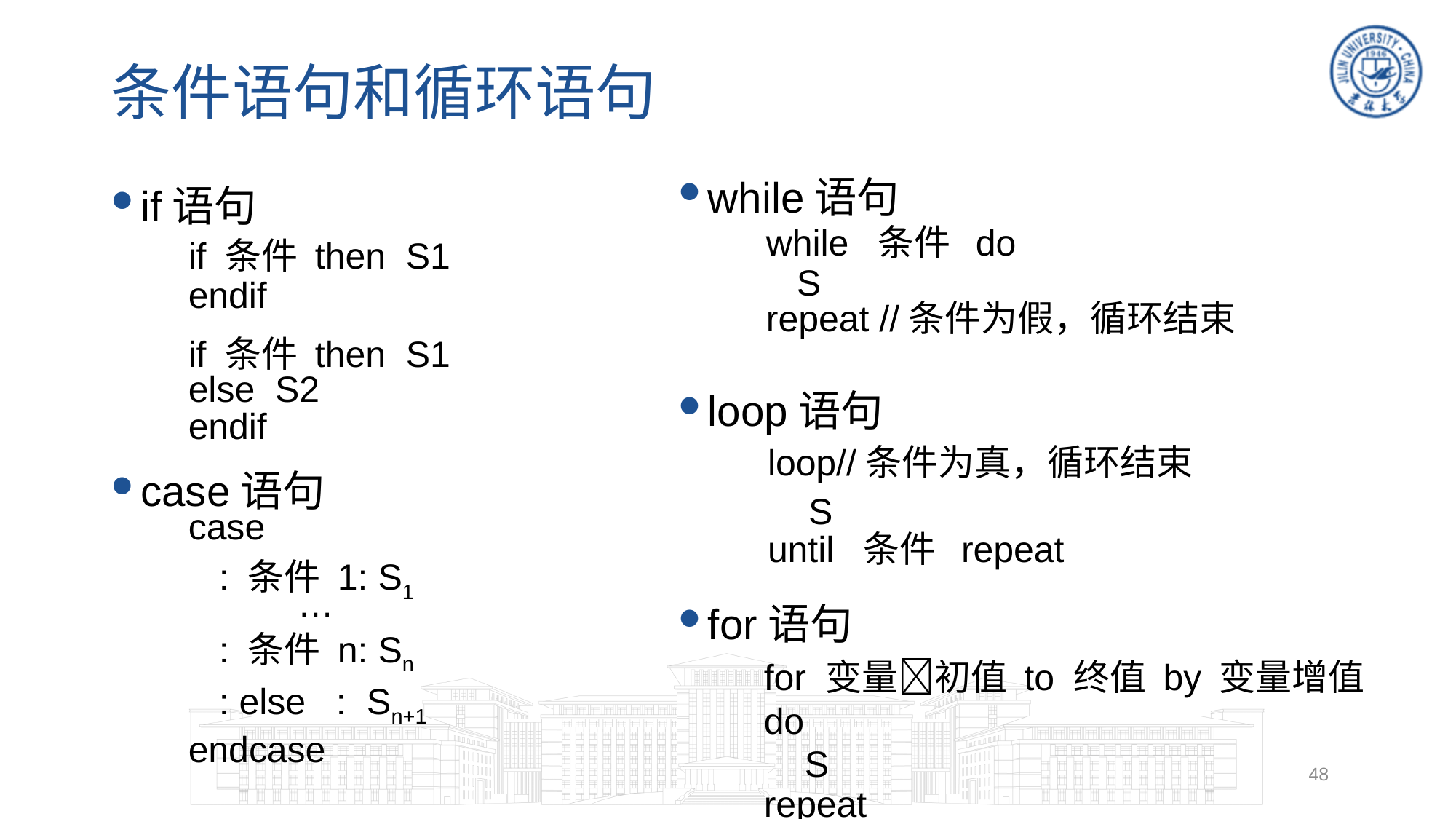

# 条件语句和循环语句
while语句

loop语句

for语句
if语句

case语句

while  条件  do
   S
repeat //条件为假，循环结束
if 条件 then  S1
endif
if 条件 then  S1
else  S2
endif
loop//条件为真，循环结束
    S
until  条件  repeat
case
   : 条件 1: S1
	…
   : 条件 n: Sn
   : else   :  Sn+1
endcase
for 变量←初值 to 终值 by 变量增值 do
    S
repeat
48